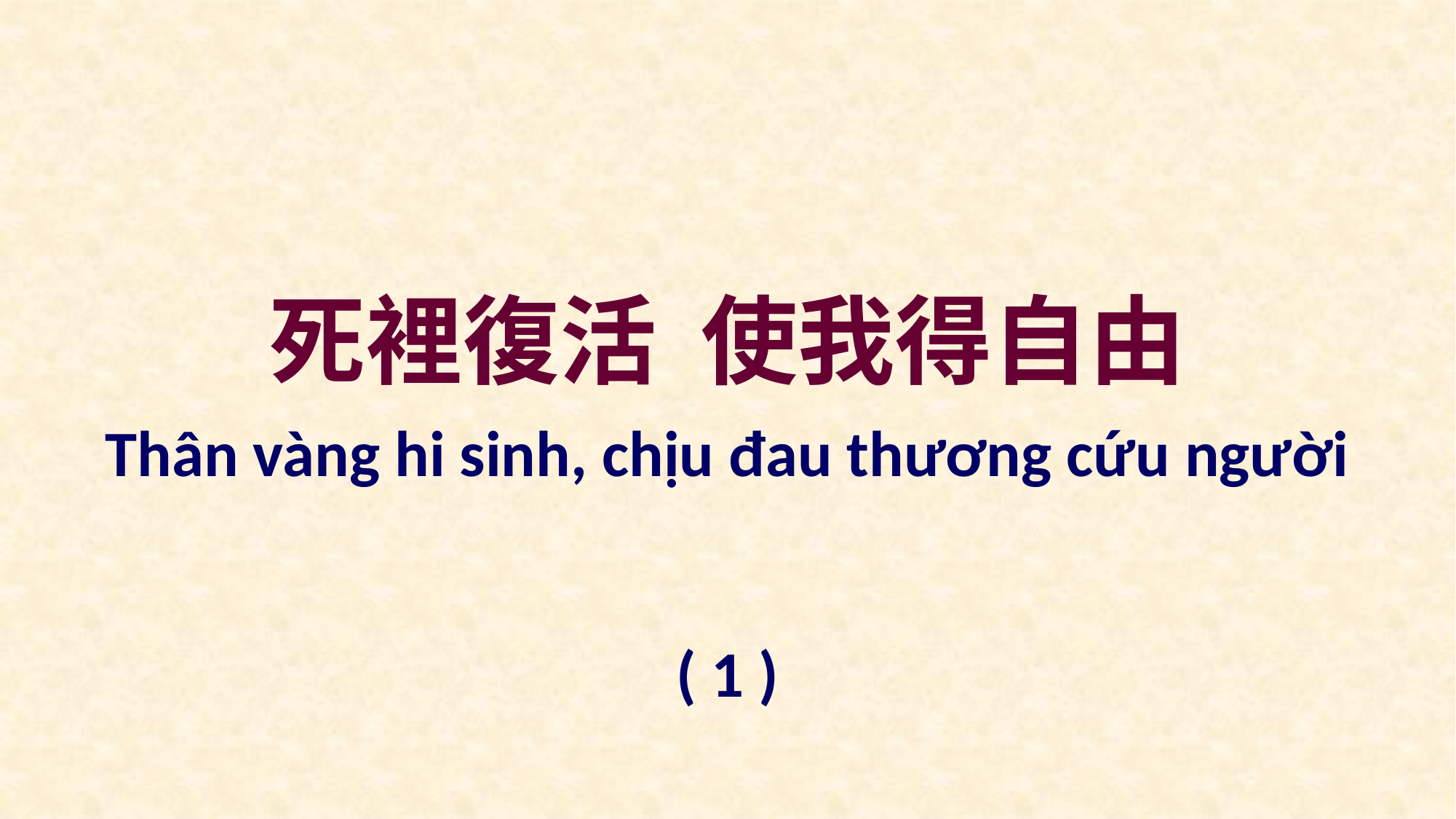

死裡復活  使我得自由
Thân vàng hi sinh, chịu đau thương cứu người
( 1 )